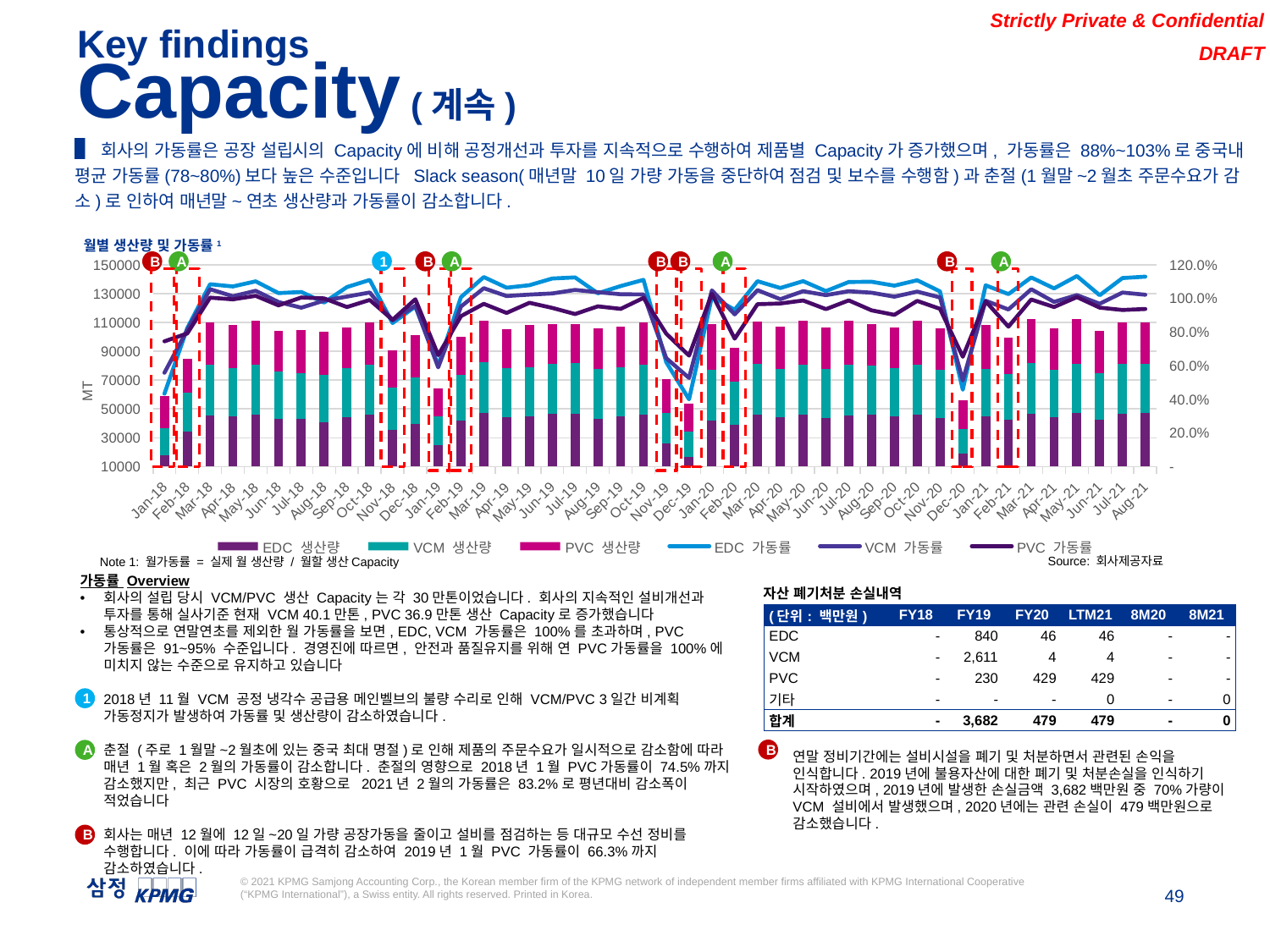

Key findings
Capacity (계속)
▌회사의 가동률은 공장 설립시의 Capacity에 비해 공정개선과 투자를 지속적으로 수행하여 제품별 Capacity가 증가했으며, 가동률은 88%~103%로 중국내 평균 가동률(78~80%)보다 높은 수준입니다  Slack season(매년말 10일 가량 가동을 중단하여 점검 및 보수를 수행함)과 춘절(1월말~2월초 주문수요가 감소)로 인하여 매년말~연초 생산량과 가동률이 감소합니다.

### Chart

| Category | EDC 생산량 | VCM 생산량 | PVC 생산량 | EDC 가동률 | VCM 가동률 | PVC 가동률 |
|---|---|---|---|---|---|---|
| 43101 | 18079.999999999993 | 18664.000000000004 | 22109.555 | 0.43391999999999986 | 0.5585236907730675 | 0.7452658988764045 |
| 43132 | 34300.0 | 27175.999999999993 | 23498.96 | 0.8232 | 0.8132468827930173 | 0.7920997752808988 |
| 43160 | 45204.0 | 35263.0 | 29822.890000000003 | 1.084896 | 1.0552518703241895 | 1.0052659550561798 |
| 43191 | 44653.999999999985 | 33871.000000000015 | 29520.165 | 1.0716959999999998 | 1.013596009975063 | 0.9950617415730337 |
| 43221 | 45914.999999999985 | 34945.999999999985 | 30136.914999999994 | 1.1019599999999996 | 1.0457655860349124 | 1.0158510674157302 |
| 43252 | 43010.0 | 32718.0 | 28449.36 | 1.03224 | 0.9790922693266834 | 0.958967191011236 |
| 43282 | 43280.0 | 31589.0 | 29842.16999999999 | 1.03872 | 0.9453067331670824 | 1.0059158426966288 |
| 43313 | 40672.0 | 33004.0 | 29684.65999999999 | 0.9761280000000001 | 0.9876508728179552 | 1.0006065168539322 |
| 43344 | 44511.000000000015 | 33798.99999999999 | 28165.530000000002 | 1.0682640000000003 | 1.011441396508728 | 0.9493998876404495 |
| 43374 | 46269.0 | 34614.0 | 29410.960000000003 | 1.110456 | 1.0358304239401497 | 0.9913806741573035 |
| 43405 | 35595.0 | 29081.0 | 25901.600000000006 | 0.85428 | 0.8702543640897756 | 0.8730876404494383 |
| 43435 | 39677.0 | 31988.0 | 29534.010000000013 | 0.9522480000000001 | 0.9572468827930175 | 0.9955284269662925 |
| 43466 | 25148.0 | 19737.0 | 19678.604999999996 | 0.6035520000000001 | 0.5906334164588529 | 0.6633237640449436 |
| 43497 | 42013.0 | 31818.0 | 26553.17499999999 | 1.008312 | 0.9521596009975063 | 0.8950508426966288 |
| 43525 | 46980.00000000001 | 35468.0 | 28723.465000000004 | 1.1275200000000003 | 1.0613865336658355 | 0.9682066853932585 |
| 43556 | 44345.0 | 33905.0 | 27124.325000000004 | 1.0642800000000001 | 1.0146134663341646 | 0.9143030898876405 |
| 43586 | 44962.0 | 34195.0 | 28907.889999999996 | 1.079088 | 1.0232917705735662 | 0.9744232584269661 |
| 43617 | 46624.0 | 34427.0 | 28009.939000000002 | 1.118976 | 1.0302344139650874 | 0.9441552471910113 |
| 43647 | 46893.0 | 35115.0 | 26930.203999999998 | 1.125432 | 1.0508229426433915 | 0.9077596853932584 |
| 43678 | 42955.0 | 34670.0 | 28282.181000000008 | 1.03092 | 1.0375062344139652 | 0.9533319438202249 |
| 43709 | 44759.0 | 34268.0 | 27835.949000000008 | 1.074216 | 1.0254763092269328 | 0.9382904157303373 |
| 43739 | 46285.0 | 34229.0 | 29775.578999999998 | 1.11084 | 1.0243092269326683 | 1.003671202247191 |
| 43770 | 25884.0 | 21564.0 | 23458.773000000005 | 0.621216 | 0.6453067331670823 | 0.7907451573033709 |
| 43800 | 16669.0 | 17622.0 | 19588.526000000005 | 0.400056 | 0.5273416458852869 | 0.6602873932584271 |
| 43831 | 42081.0 | 35029.0 | 31610.187000000013 | 1.009944 | 1.0482493765586036 | 1.0279735609756102 |
| 43862 | 38877.0 | 30264.0 | 23407.284 | 0.9330480000000001 | 0.9056558603491273 | 0.761212487804878 |
| 43891 | 45958.0 | 35078.0 | 29713.188000000002 | 1.102992 | 1.049715710723192 | 0.9662825365853659 |
| 43922 | 44275.0 | 33279.0 | 29837.797 | 1.0626 | 0.9958802992518704 | 0.9703348617886178 |
| 43952 | 45973.0 | 34875.0 | 30388.08 | 1.103352 | 1.043640897755611 | 0.9882302439024391 |
| 43983 | 43502.0 | 34087.0 | 28805.987000000016 | 1.044048 | 1.020059850374065 | 0.9367800650406509 |
| 44013 | 45754.0 | 34875.0 | 30407.183000000008 | 1.098096 | 1.043640897755611 | 0.988851479674797 |
| 44044 | 45822.0 | 34570.0 | 28584.031000000006 | 1.099728 | 1.0345137157107234 | 0.9295619837398376 |
| 44075 | 44852.0 | 33781.0 | 27760.808999999994 | 1.076448 | 1.0109027431421447 | 0.9027905365853657 |
| 44105 | 46188.999999999985 | 34795.00000000001 | 30315.943999999992 | 1.1085359999999997 | 1.0412468827930177 | 0.985884357723577 |
| 44136 | 43429.99999999999 | 33625.0 | 28863.02000000001 | 1.04232 | 1.0062344139650874 | 0.9386347967479679 |
| 44166 | 19073.0 | 17128.0 | 20091.699999999997 | 0.45775200000000005 | 0.5125586034912718 | 0.6533886178861787 |
| 44197 | 44936.00000000001 | 32973.00000000001 | 30237.351000000006 | 1.0784640000000003 | 0.9867231920199504 | 0.9833284878048782 |
| 44228 | 42764.0 | 31239.0 | 25595.222 | 1.0263360000000001 | 0.9348329177057357 | 0.832364943089431 |
| 44256 | 46887.0 | 35253.0 | 30570.709999999992 | 1.125288 | 1.0549526184538653 | 0.9941694308943086 |
| 44287 | 44169.0 | 32747.0 | 29189.253999999994 | 1.060056 | 0.9799600997506235 | 0.949244032520325 |
| 44317 | 47230.0 | 34100.0 | 31012.1012962963 | 1.13352 | 1.0204488778054863 | 1.0085236193917495 |
| 44348 | 42472.76764705883 | 32380.0 | 29079.862 | 1.0193464235294118 | 0.9689775561097258 | 0.945686569105691 |
| 44378 | 46740.0 | 34600.0 | 28649.130999999998 | 1.12176 | 1.0354114713216958 | 0.9316790569105691 |
| 44409 | 47088.0 | 34160.0 | 28831.07 | 1.130112 | 1.0222443890274315 | 0.9375957723577236 |
월별 생산량 및 가동률1
1
B
A
B
A
B
B
A
B
A

Note 1: 월가동률 = 실제 월 생산량 / 월할 생산Capacity
Source: 회사제공자료
가동률 Overview
회사의 설립 당시 VCM/PVC 생산 Capacity는 각 30만톤이었습니다. 회사의 지속적인 설비개선과 투자를 통해 실사기준 현재 VCM 40.1만톤, PVC 36.9만톤 생산 Capacity로 증가했습니다
통상적으로 연말연초를 제외한 월 가동률을 보면, EDC, VCM 가동률은 100%를 초과하며, PVC 가동률은 91~95% 수준입니다. 경영진에 따르면, 안전과 품질유지를 위해 연 PVC가동률을 100%에 미치지 않는 수준으로 유지하고 있습니다

2018년 11월 VCM 공정 냉각수 공급용 메인벨브의 불량 수리로 인해 VCM/PVC 3일간 비계획 가동정지가 발생하여 가동률 및 생산량이 감소하였습니다.

춘절 (주로 1월말~2월초에 있는 중국 최대 명절)로 인해 제품의 주문수요가 일시적으로 감소함에 따라 매년 1월 혹은 2월의 가동률이 감소합니다. 춘절의 영향으로 2018년 1월 PVC가동률이 74.5%까지 감소했지만, 최근 PVC 시장의 호황으로  2021년 2월의 가동률은 83.2%로 평년대비 감소폭이 적었습니다

회사는 매년 12월에 12일~20일 가량 공장가동을 줄이고 설비를 점검하는 등 대규모 수선 정비를 수행합니다. 이에 따라 가동률이 급격히 감소하여 2019년 1월 PVC 가동률이 66.3%까지 감소하였습니다.
자산 폐기처분 손실내역
| (단위: 백만원) | FY18 | FY19 | FY20 | LTM21 | 8M20 | 8M21 |
| --- | --- | --- | --- | --- | --- | --- |
| EDC | - | 840 | 46 | 46 | - | - |
| VCM | - | 2,611 | 4 | 4 | - | - |
| PVC | - | 230 | 429 | 429 | - | - |
| 기타 | - | - | - | 0 | - | 0 |
| 합계 | - | 3,682 | 479 | 479 | - | 0 |
1
B
A
연말 정비기간에는 설비시설을 폐기 및 처분하면서 관련된 손익을 인식합니다. 2019년에 불용자산에 대한 폐기 및 처분손실을 인식하기 시작하였으며, 2019년에 발생한 손실금액 3,682백만원 중 70%가량이 VCM 설비에서 발생했으며, 2020년에는 관련 손실이 479백만원으로 감소했습니다.

B